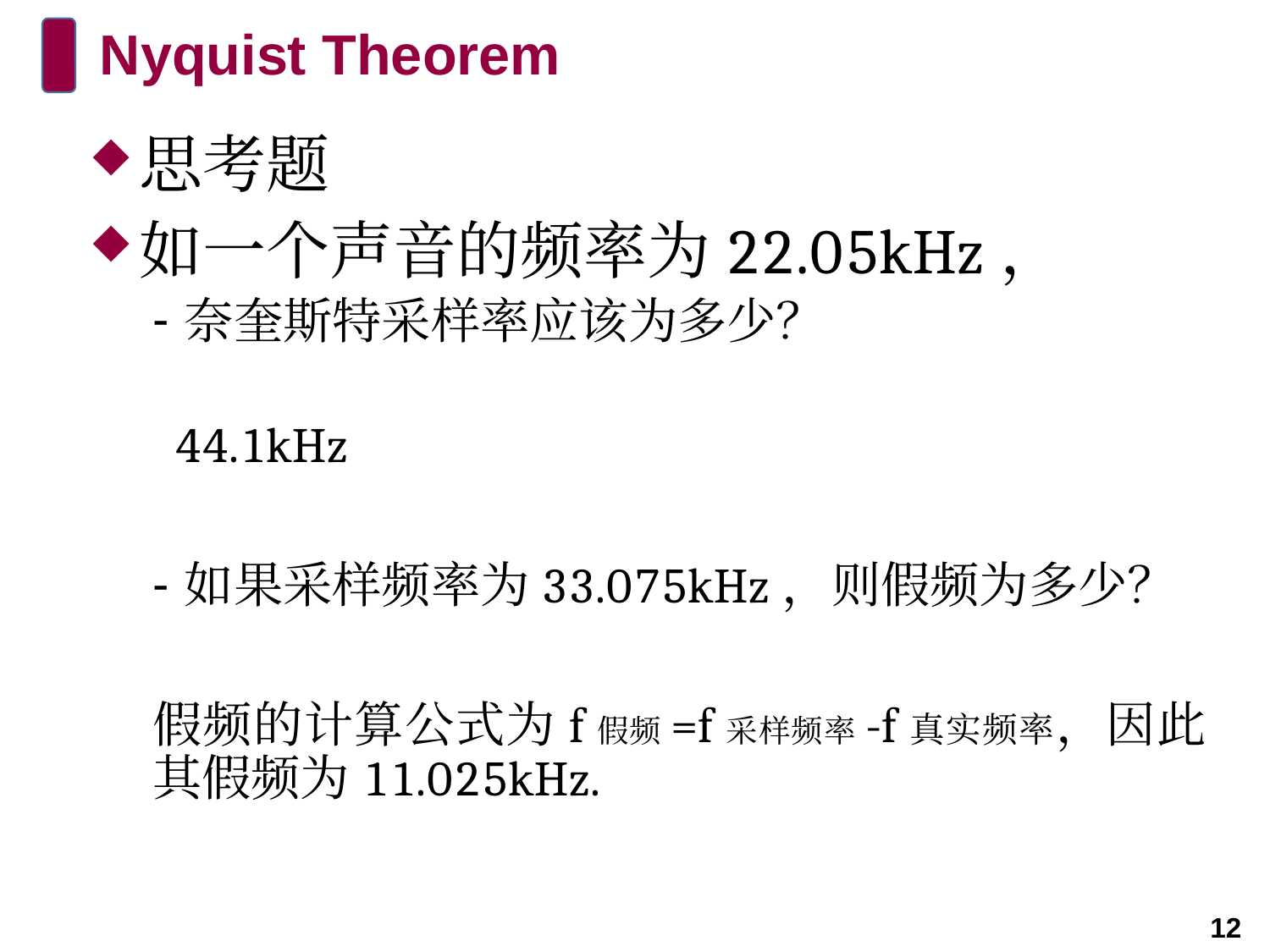

# Nyquist Theorem
思考题
如一个声音的频率为22.05kHz，
奈奎斯特采样率应该为多少？

  44.1kHz

如果采样频率为33.075kHz，则假频为多少？

假频的计算公式为f假频=f采样频率-f真实频率，因此其假频为11.025kHz.

12